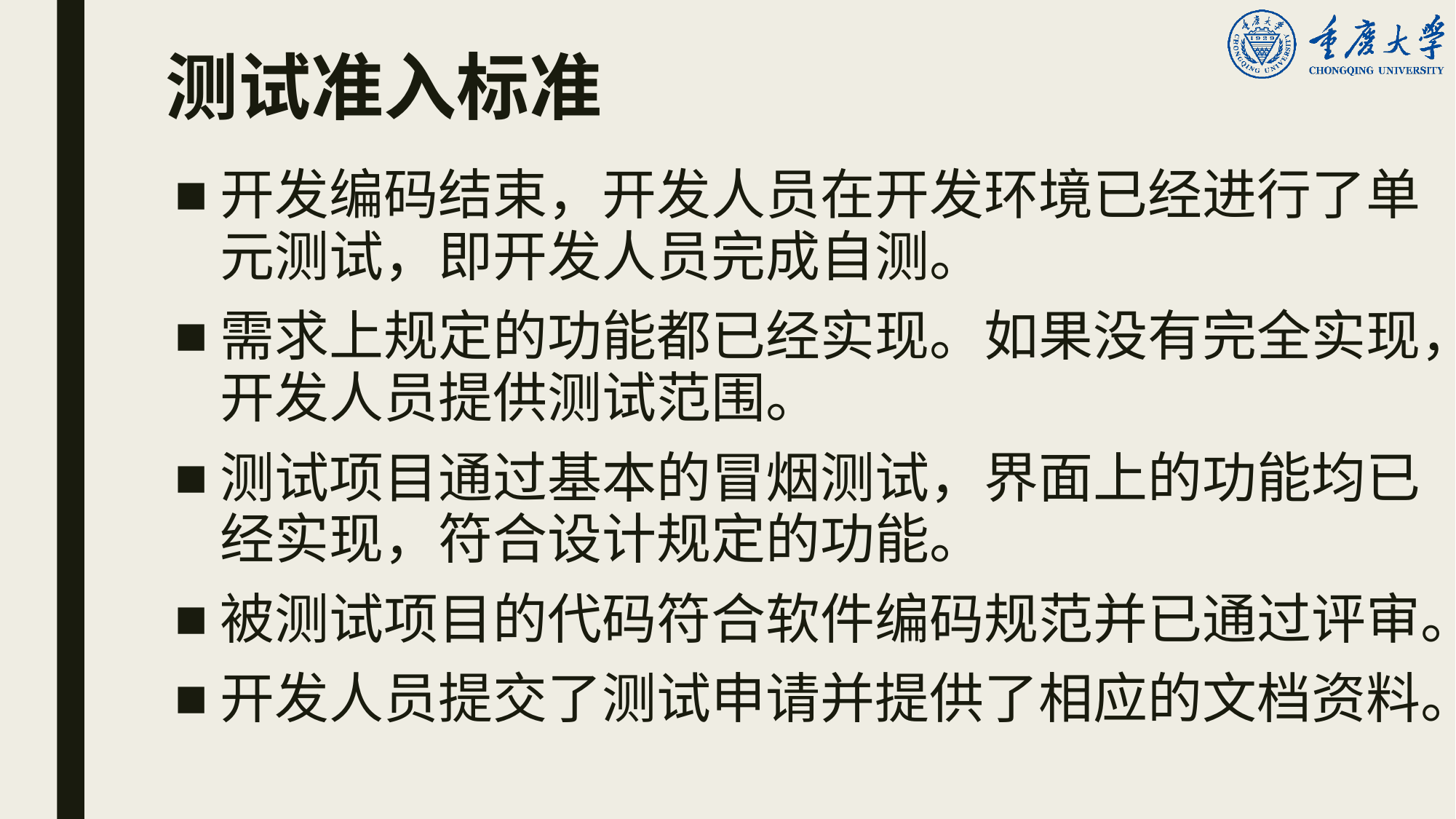

# 测试准入标准
开发编码结束，开发人员在开发环境已经进行了单元测试，即开发人员完成自测。
需求上规定的功能都已经实现。如果没有完全实现，开发人员提供测试范围。
测试项目通过基本的冒烟测试，界面上的功能均已经实现，符合设计规定的功能。
被测试项目的代码符合软件编码规范并已通过评审。
开发人员提交了测试申请并提供了相应的文档资料。